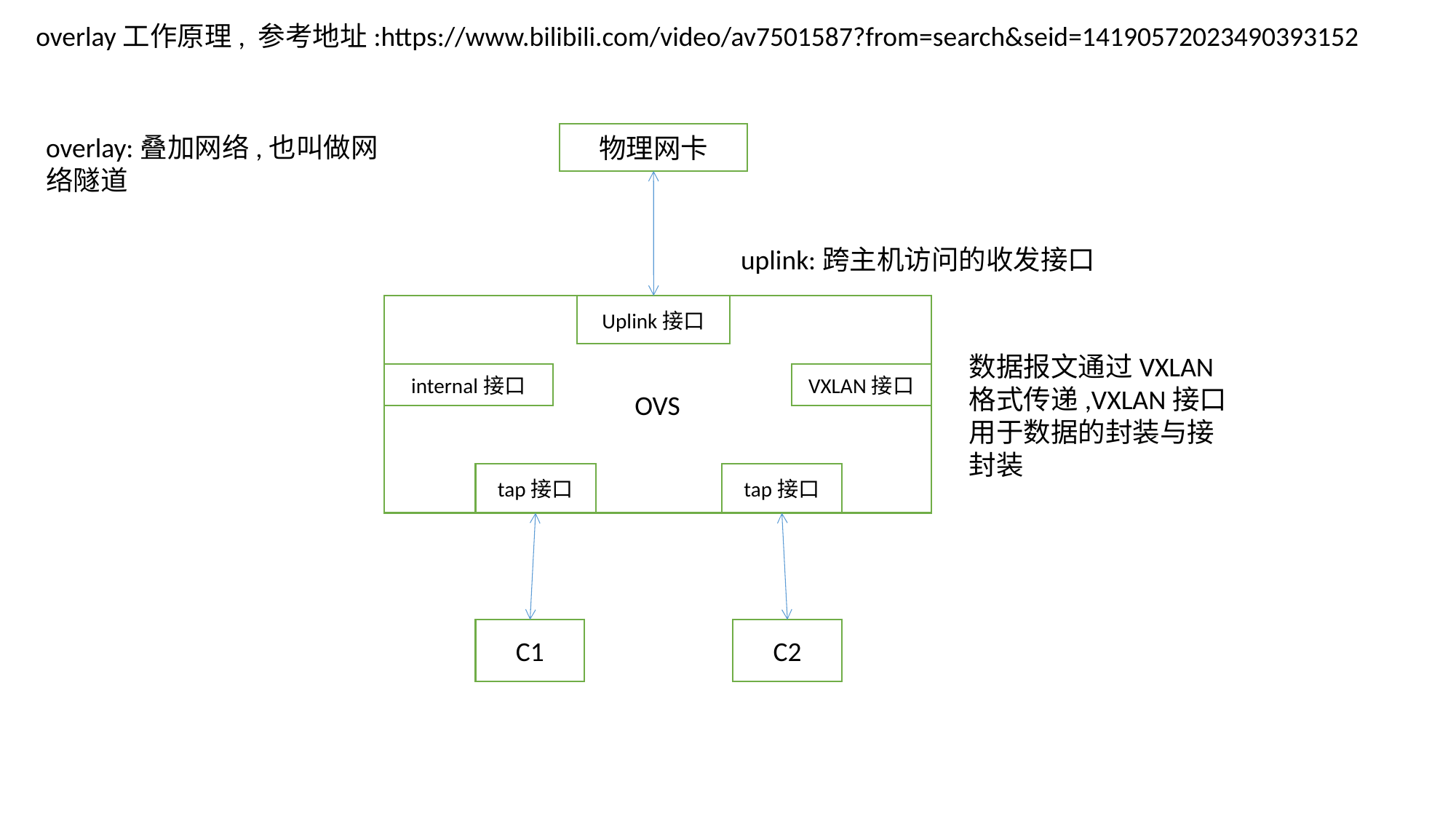

overlay工作原理, 参考地址:https://www.bilibili.com/video/av7501587?from=search&seid=14190572023490393152
物理网卡
overlay:叠加网络,也叫做网络隧道
uplink:跨主机访问的收发接口
OVS
Uplink接口
数据报文通过VXLAN格式传递,VXLAN接口用于数据的封装与接封装
internal接口
VXLAN接口
tap接口
tap接口
C1
C2